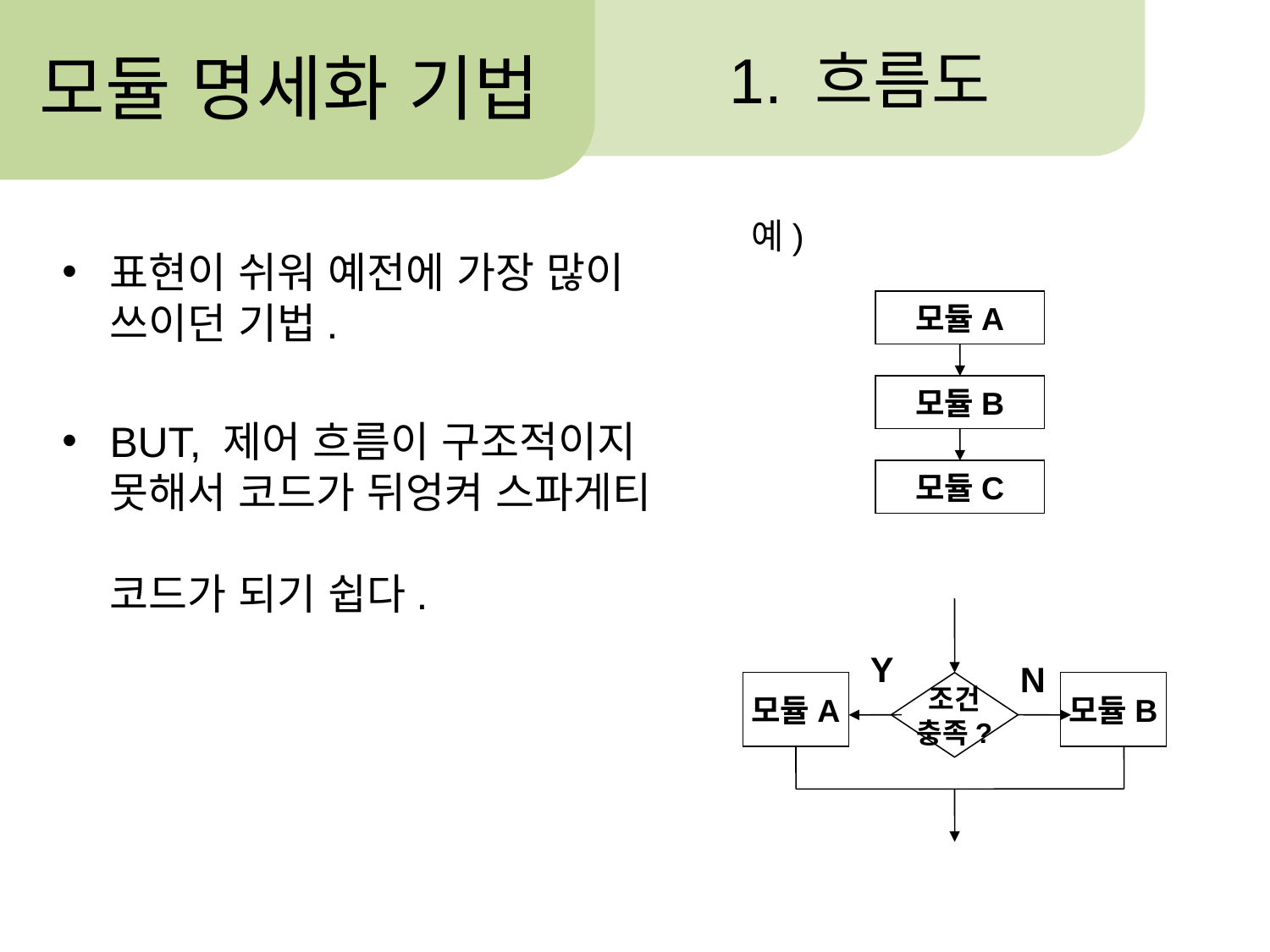

1. 흐름도
# 모듈 명세화 기법
예)
표현이 쉬워 예전에 가장 많이 쓰이던 기법.

BUT, 제어 흐름이 구조적이지 못해서 코드가 뒤엉켜 스파게티
코드가 되기 쉽다.

모듈A

모듈B

모듈C

Y
N
모듈A
조건
충족?
모듈B